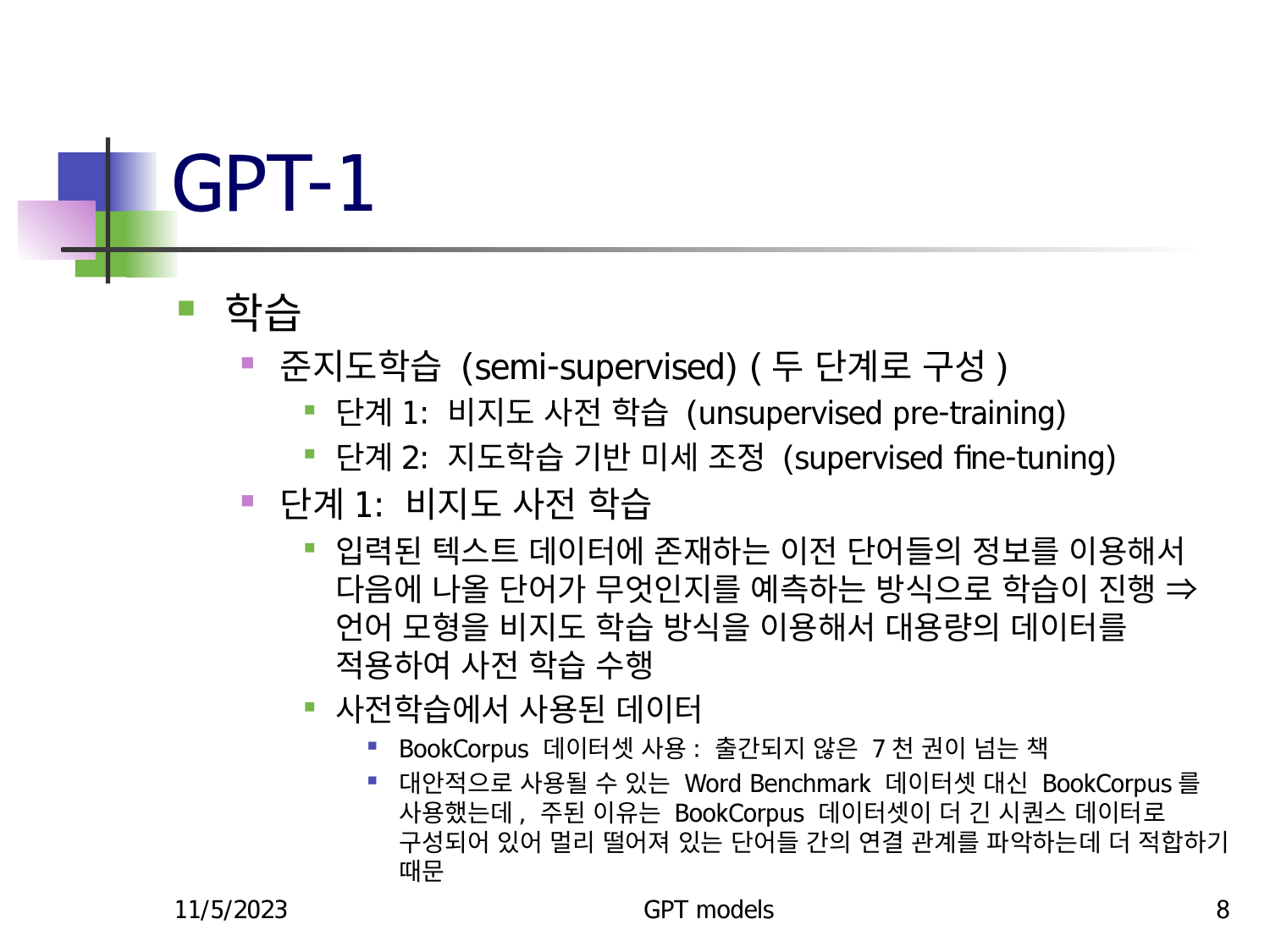

# GPT-1
학습
준지도학습 (semi-supervised) (두 단계로 구성)
단계1: 비지도 사전 학습 (unsupervised pre-training)
단계2: 지도학습 기반 미세 조정 (supervised fine-tuning)
단계1: 비지도 사전 학습
입력된 텍스트 데이터에 존재하는 이전 단어들의 정보를 이용해서 다음에 나올 단어가 무엇인지를 예측하는 방식으로 학습이 진행 ⇒ 언어 모형을 비지도 학습 방식을 이용해서 대용량의 데이터를 적용하여 사전 학습 수행
사전학습에서 사용된 데이터
BookCorpus 데이터셋 사용: 출간되지 않은 7천 권이 넘는 책
대안적으로 사용될 수 있는 Word Benchmark 데이터셋 대신 BookCorpus를 사용했는데, 주된 이유는 BookCorpus 데이터셋이 더 긴 시퀀스 데이터로 구성되어 있어 멀리 떨어져 있는 단어들 간의 연결 관계를 파악하는데 더 적합하기 때문

11/5/2023
GPT models
8